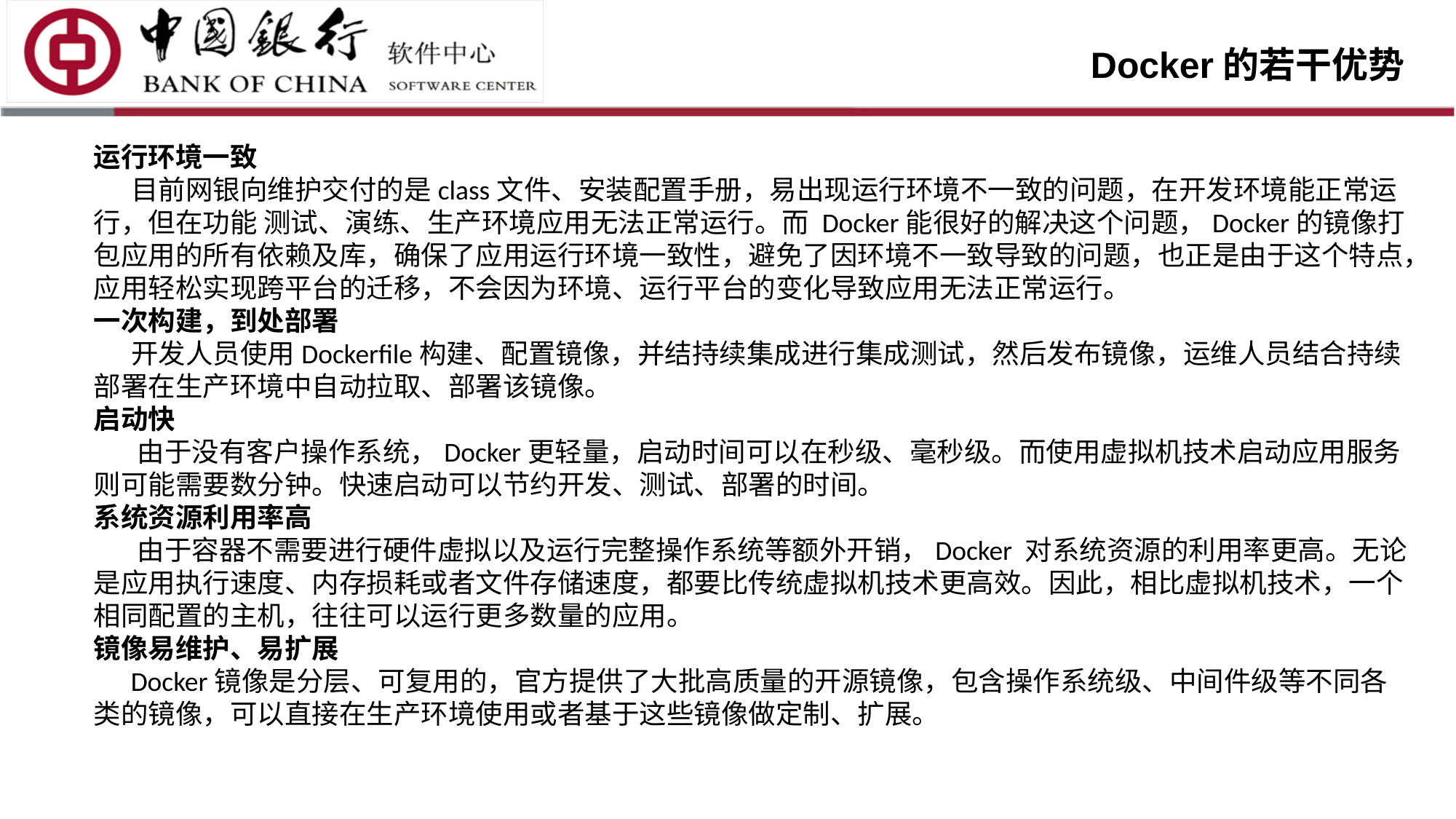

Docker的若干优势
运行环境一致
     目前网银向维护交付的是class文件、安装配置手册，易出现运行环境不一致的问题，在开发环境能正常运行，但在功能 测试、演练、生产环境应用无法正常运行。而 Docker能很好的解决这个问题，Docker的镜像打包应用的所有依赖及库，确保了应用运行环境一致性，避免了因环境不一致导致的问题，也正是由于这个特点，应用轻松实现跨平台的迁移，不会因为环境、运行平台的变化导致应用无法正常运行。
一次构建，到处部署
     开发人员使用Dockerfile构建、配置镜像，并结持续集成进行集成测试，然后发布镜像，运维人员结合持续部署在生产环境中自动拉取、部署该镜像。
启动快
      由于没有客户操作系统，Docker更轻量，启动时间可以在秒级、毫秒级。而使用虚拟机技术启动应用服务则可能需要数分钟。快速启动可以节约开发、测试、部署的时间。
系统资源利用率高
      由于容器不需要进行硬件虚拟以及运行完整操作系统等额外开销，Docker 对系统资源的利用率更高。无论是应用执行速度、内存损耗或者文件存储速度，都要比传统虚拟机技术更高效。因此，相比虚拟机技术，一个相同配置的主机，往往可以运行更多数量的应用。
镜像易维护、易扩展
      Docker镜像是分层、可复用的，官方提供了大批高质量的开源镜像，包含操作系统级、中间件级等不同各类的镜像，可以直接在生产环境使用或者基于这些镜像做定制、扩展。